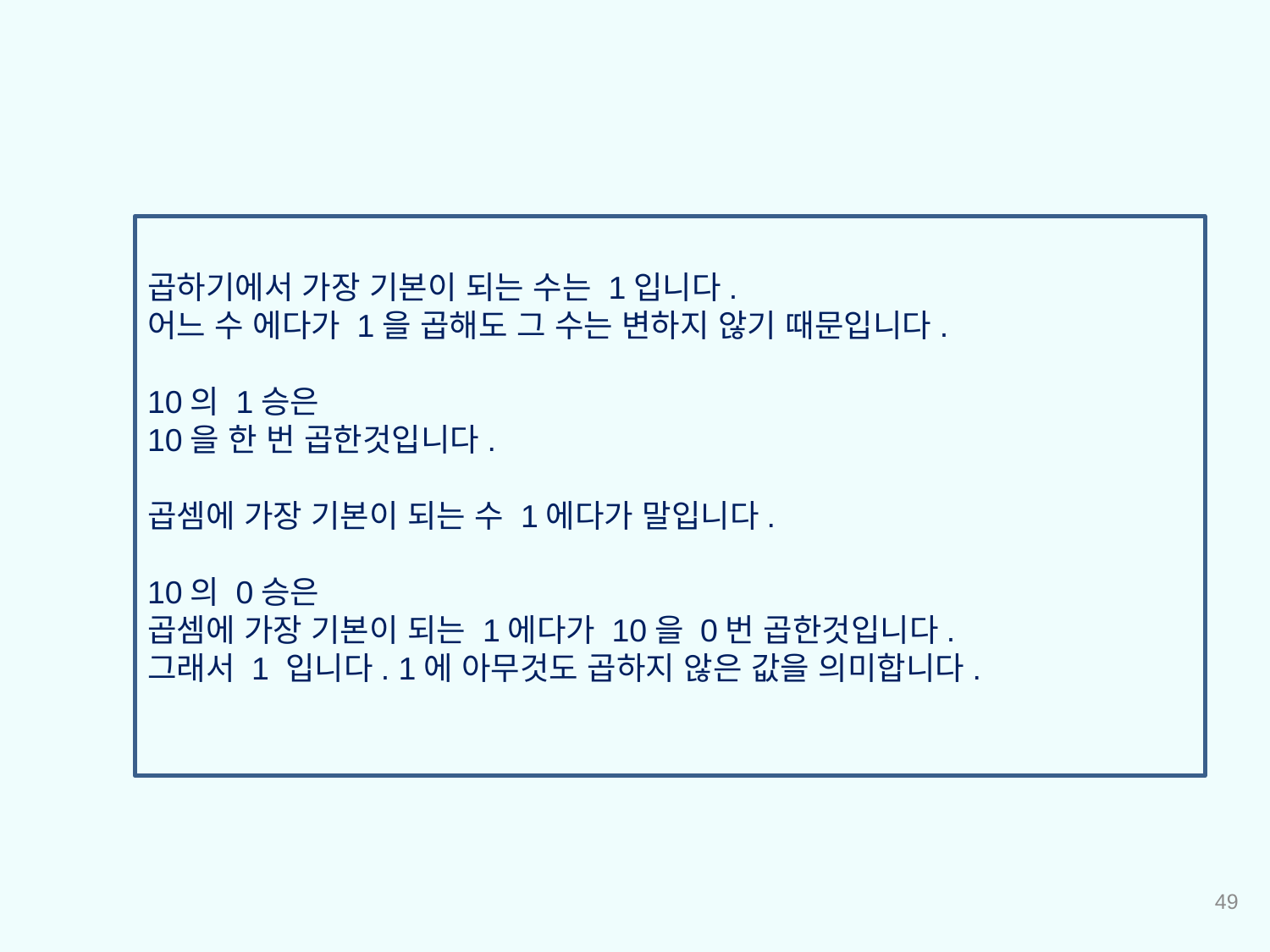

곱하기에서 가장 기본이 되는 수는 1입니다.
어느 수 에다가 1을 곱해도 그 수는 변하지 않기 때문입니다.

10의 1승은
10을 한 번 곱한것입니다.

곱셈에 가장 기본이 되는 수 1에다가 말입니다.

10의 0승은
곱셈에 가장 기본이 되는 1에다가 10을 0번 곱한것입니다.
그래서 1 입니다. 1에 아무것도 곱하지 않은 값을 의미합니다.

49